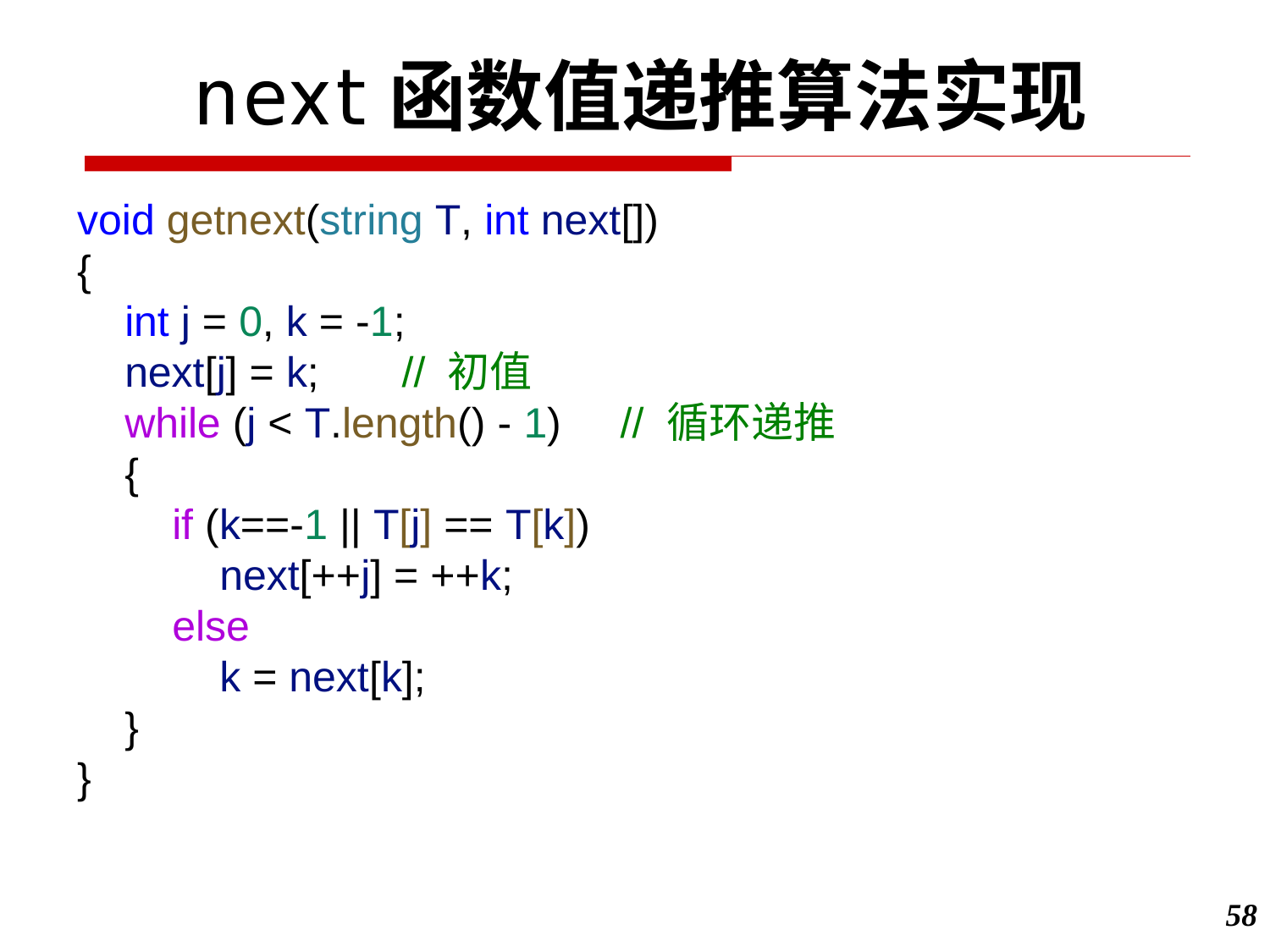

next函数值递推算法实现
void getnext(string T, int next[])
{
    int j = 0, k = -1;
    next[j] = k;       // 初值
    while (j < T.length() - 1)     // 循环递推
    {
        if (k==-1 || T[j] == T[k])
            next[++j] = ++k;
        else
            k = next[k];
    }
}
58